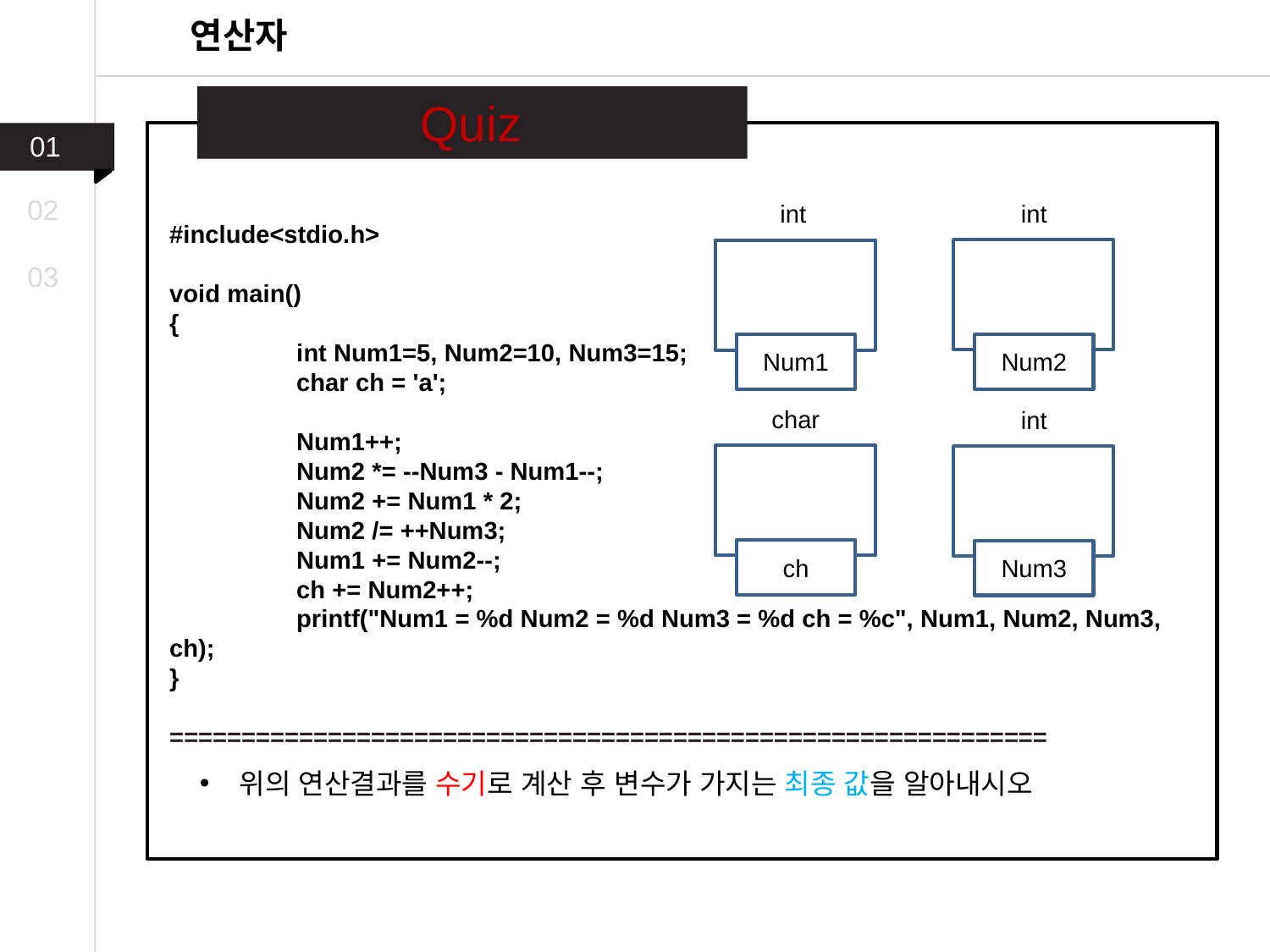

연산자
Quiz

01

02
int
int
#include<stdio.h>

void main()
{
	int Num1=5, Num2=10, Num3=15;
	char ch = 'a';

	Num1++;
	Num2 *= --Num3 - Num1--;
	Num2 += Num1 * 2;
	Num2 /= ++Num3;
	Num1 += Num2--;
	ch += Num2++;
	printf("Num1 = %d Num2 = %d Num3 = %d ch = %c", Num1, Num2, Num3, ch);
}

=============================================================

03
Num1
Num2
char
int

ch
Num3
위의 연산결과를 수기로 계산 후 변수가 가지는 최종 값을 알아내시오